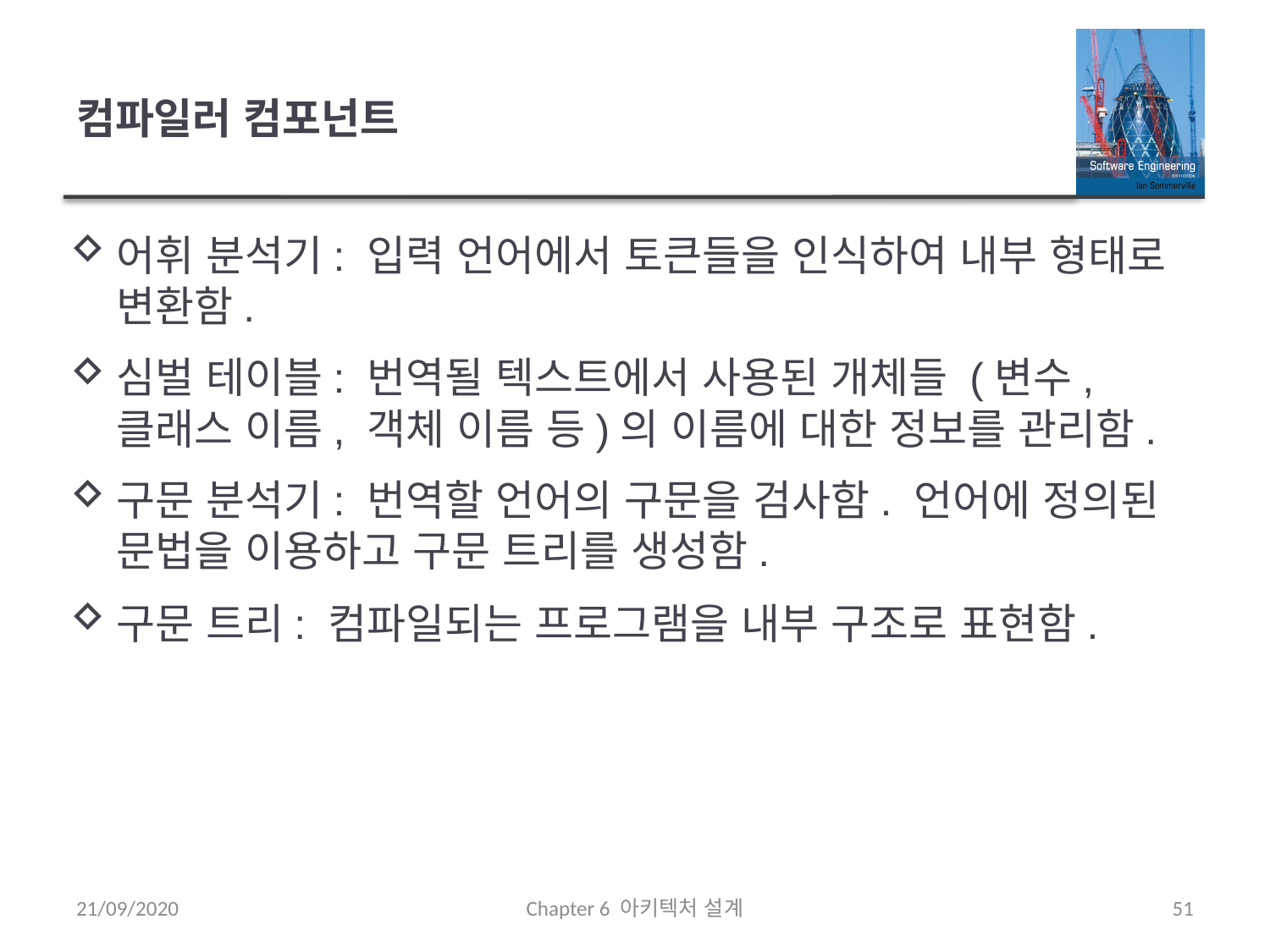

# 컴파일러 컴포넌트
어휘 분석기: 입력 언어에서 토큰들을 인식하여 내부 형태로 변환함.
심벌 테이블: 번역될 텍스트에서 사용된 개체들 (변수, 클래스 이름, 객체 이름 등)의 이름에 대한 정보를 관리함.
구문 분석기: 번역할 언어의 구문을 검사함. 언어에 정의된 문법을 이용하고 구문 트리를 생성함.
구문 트리: 컴파일되는 프로그램을 내부 구조로 표현함.

21/09/2020
Chapter 6 아키텍처 설계
51